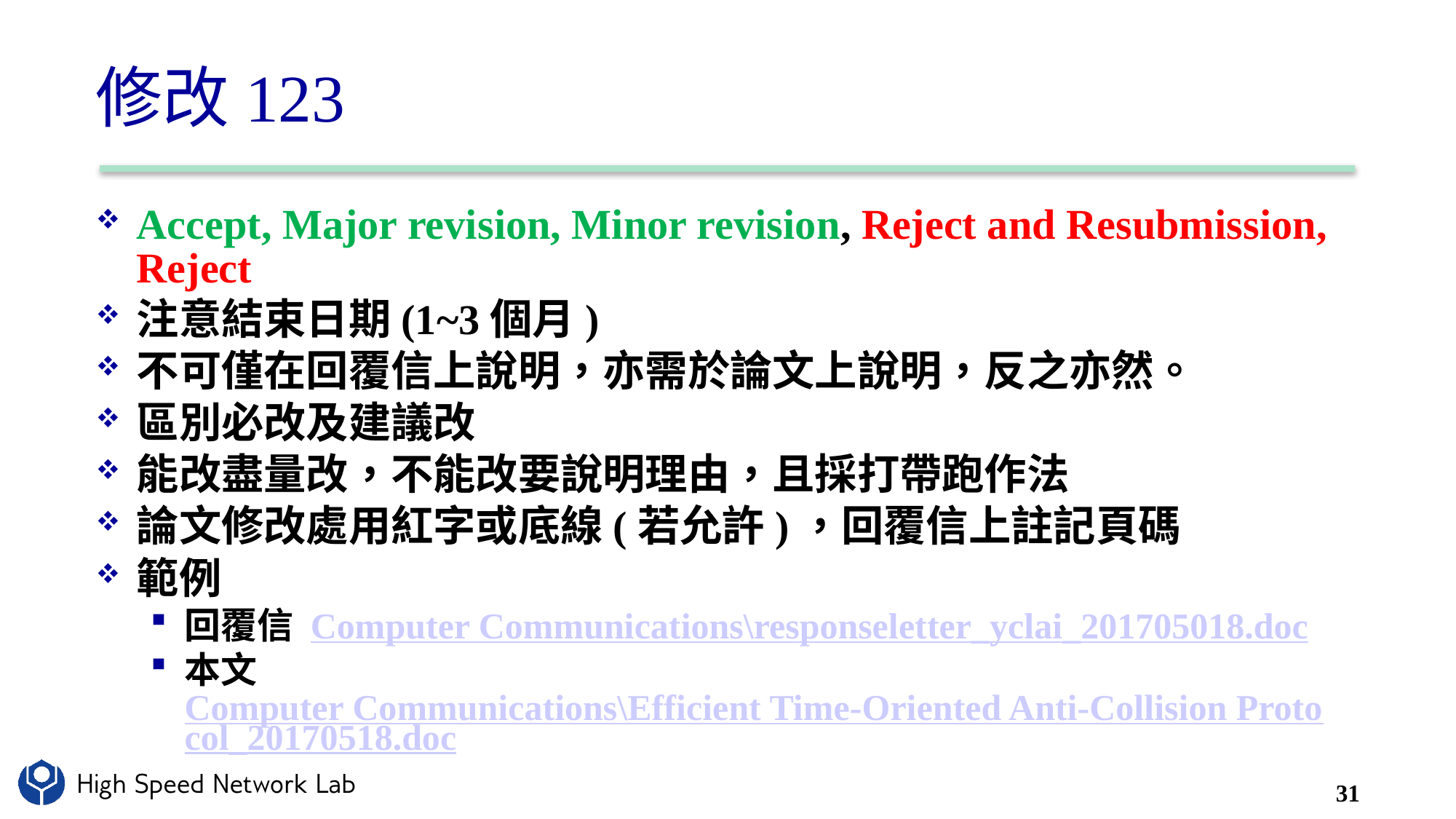

# 修改123
Accept, Major revision, Minor revision, Reject and Resubmission, Reject
注意結束日期(1~3個月)
不可僅在回覆信上說明，亦需於論文上說明，反之亦然。
區別必改及建議改
能改盡量改，不能改要說明理由，且採打帶跑作法
論文修改處用紅字或底線(若允許)，回覆信上註記頁碼
範例
回覆信 Computer Communications\responseletter_yclai_201705018.doc
本文Computer Communications\Efficient Time-Oriented Anti-Collision Protocol_20170518.doc
31